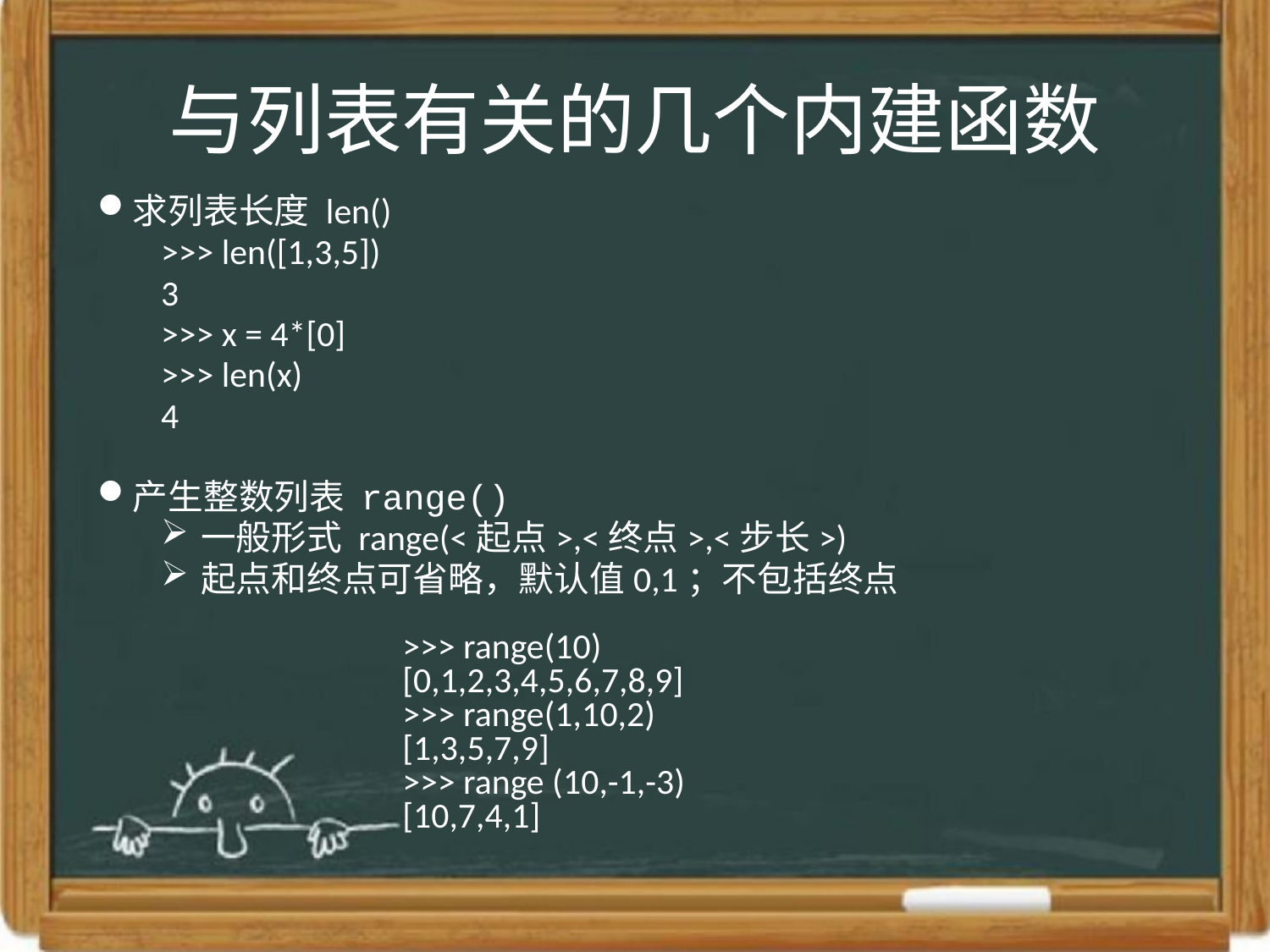

# 与列表有关的几个内建函数
求列表长度 len()
>>> len([1,3,5])
3
>>> x = 4*[0]
>>> len(x)
4

产生整数列表 range()
一般形式 range(<起点>,<终点>,<步长>)
起点和终点可省略，默认值0,1；不包括终点
>>> range(10)
[0,1,2,3,4,5,6,7,8,9]
>>> range(1,10,2)
[1,3,5,7,9]
>>> range (10,-1,-3)
[10,7,4,1]